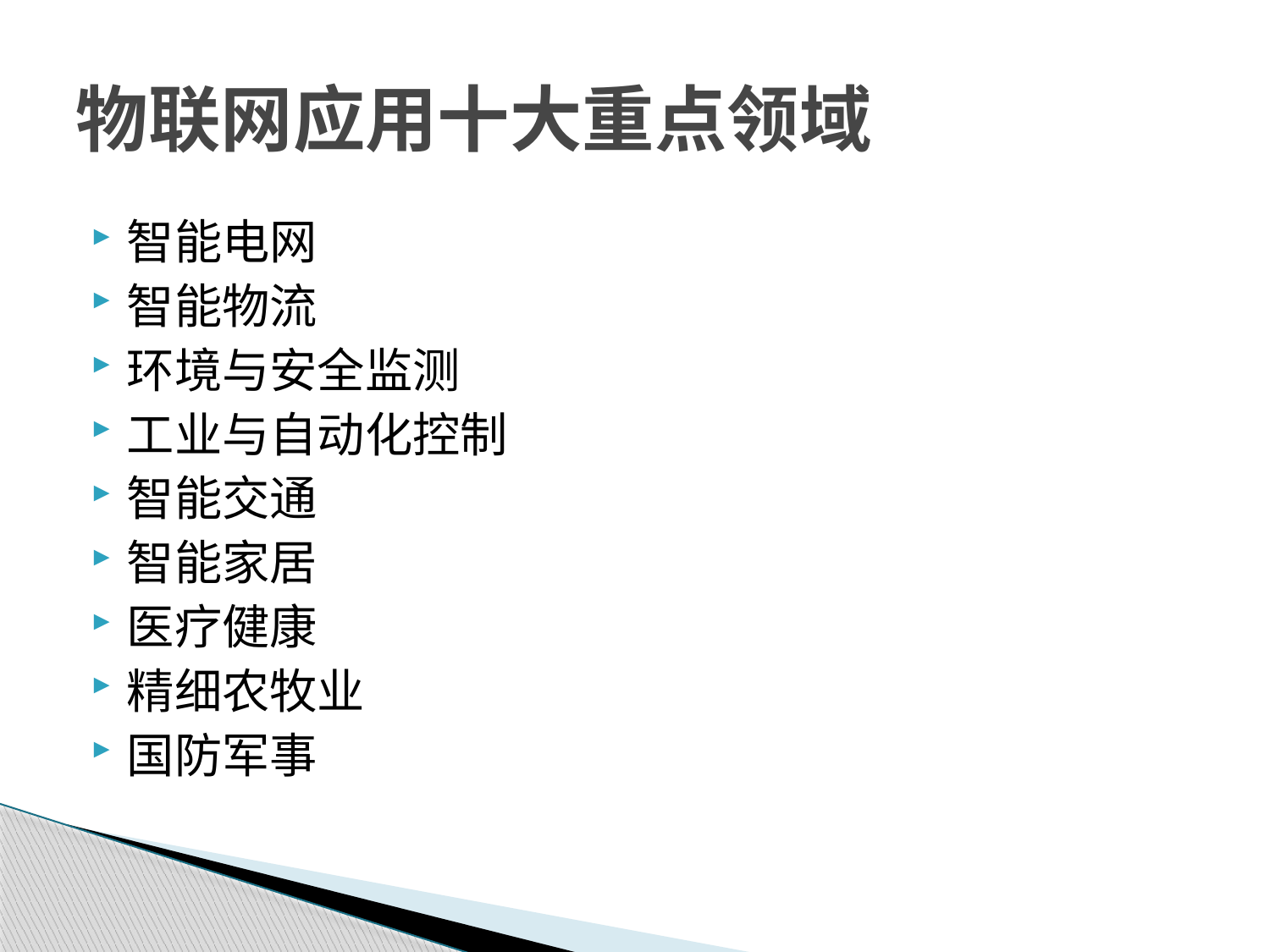

# 物联网应用十大重点领域
智能电网
智能物流
环境与安全监测
工业与自动化控制
智能交通
智能家居
医疗健康
精细农牧业
国防军事